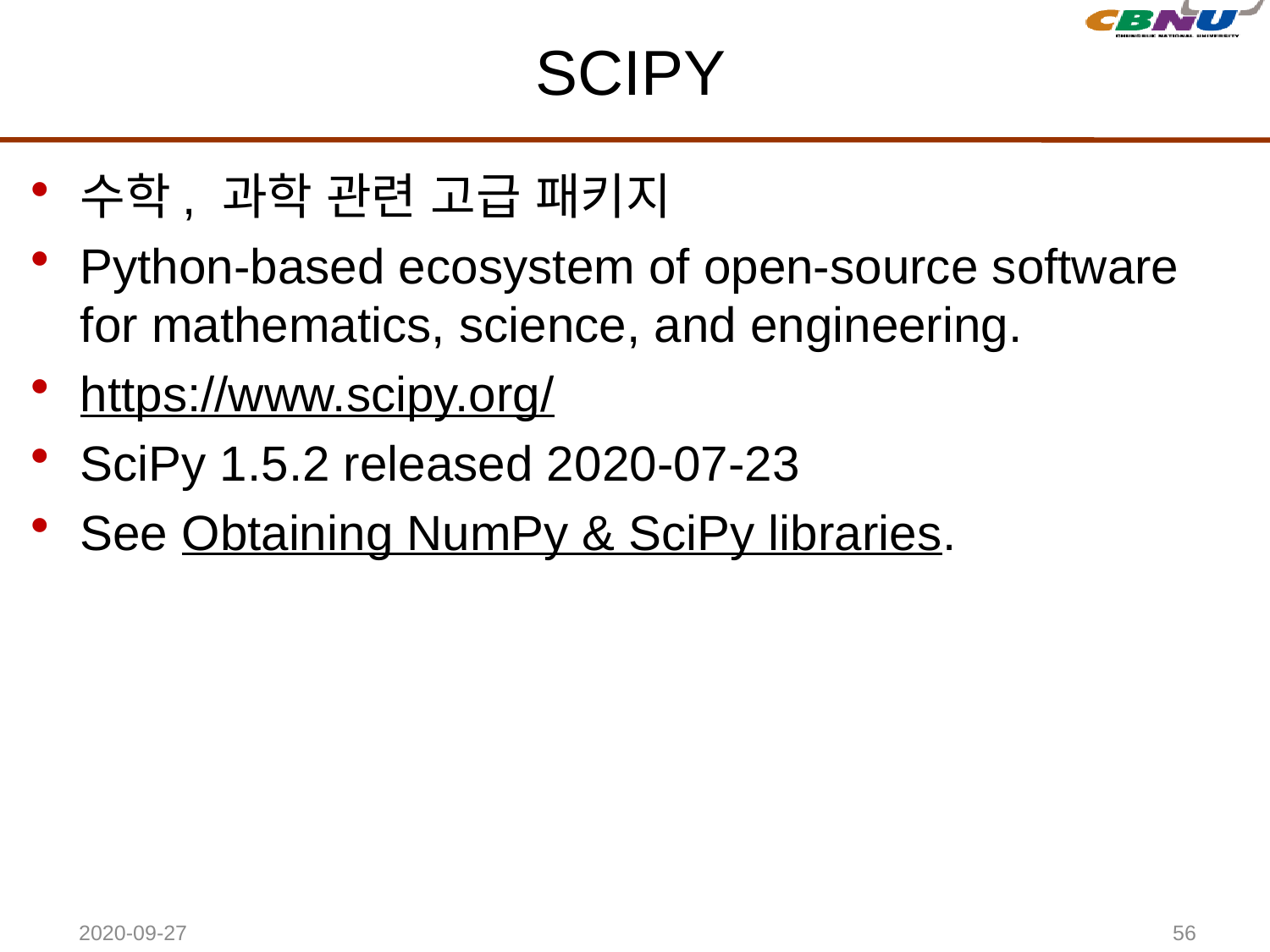

# SCIPY
수학, 과학 관련 고급 패키지
Python-based ecosystem of open-source software for mathematics, science, and engineering.
https://www.scipy.org/
SciPy 1.5.2 released 2020-07-23
See Obtaining NumPy & SciPy libraries.

2020-09-27
56